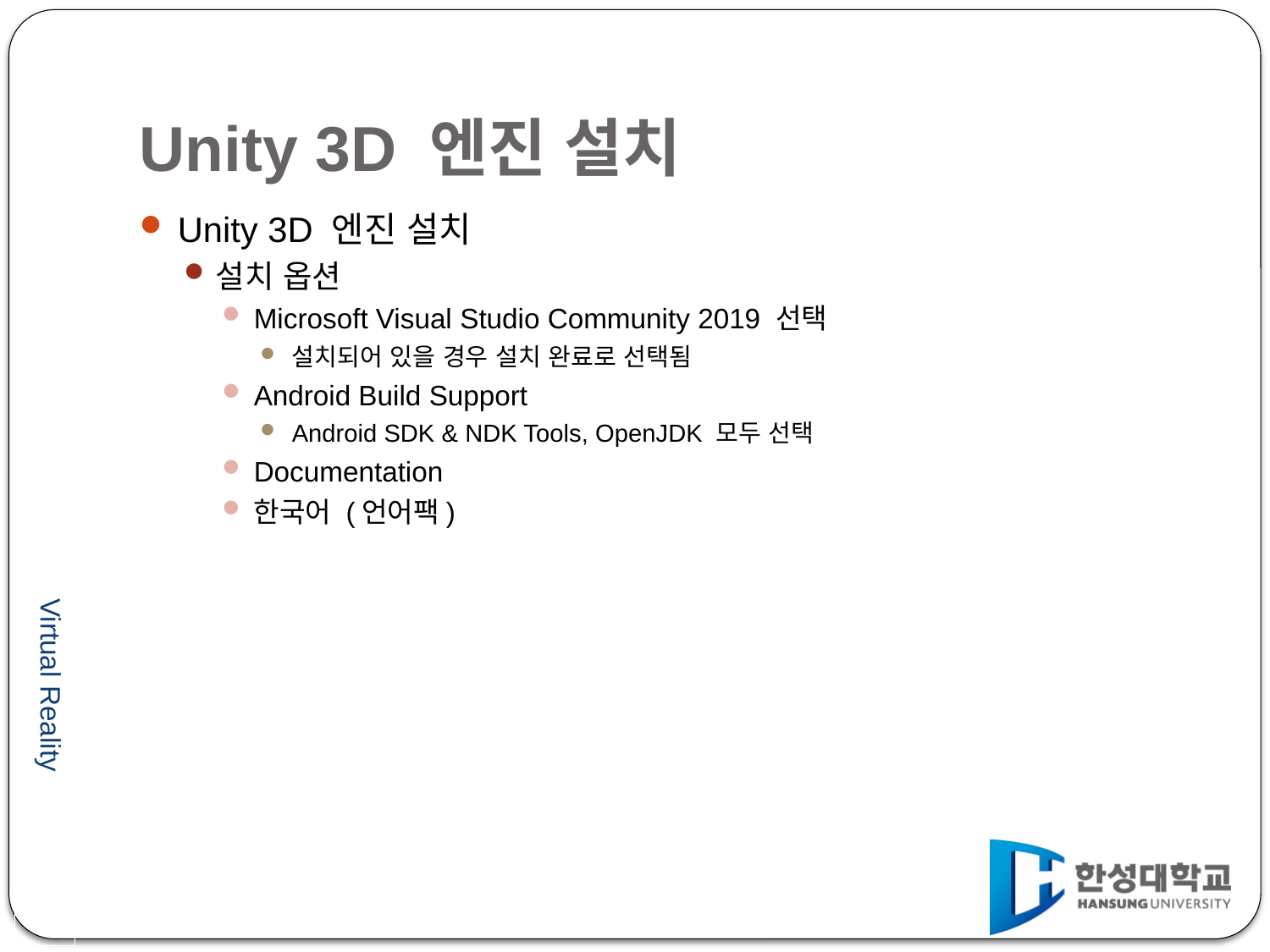

# Unity 3D 엔진 설치
Unity 3D 엔진 설치
설치 옵션
Microsoft Visual Studio Community 2019 선택
설치되어 있을 경우 설치 완료로 선택됨
Android Build Support
Android SDK & NDK Tools, OpenJDK 모두 선택
Documentation
한국어 (언어팩)